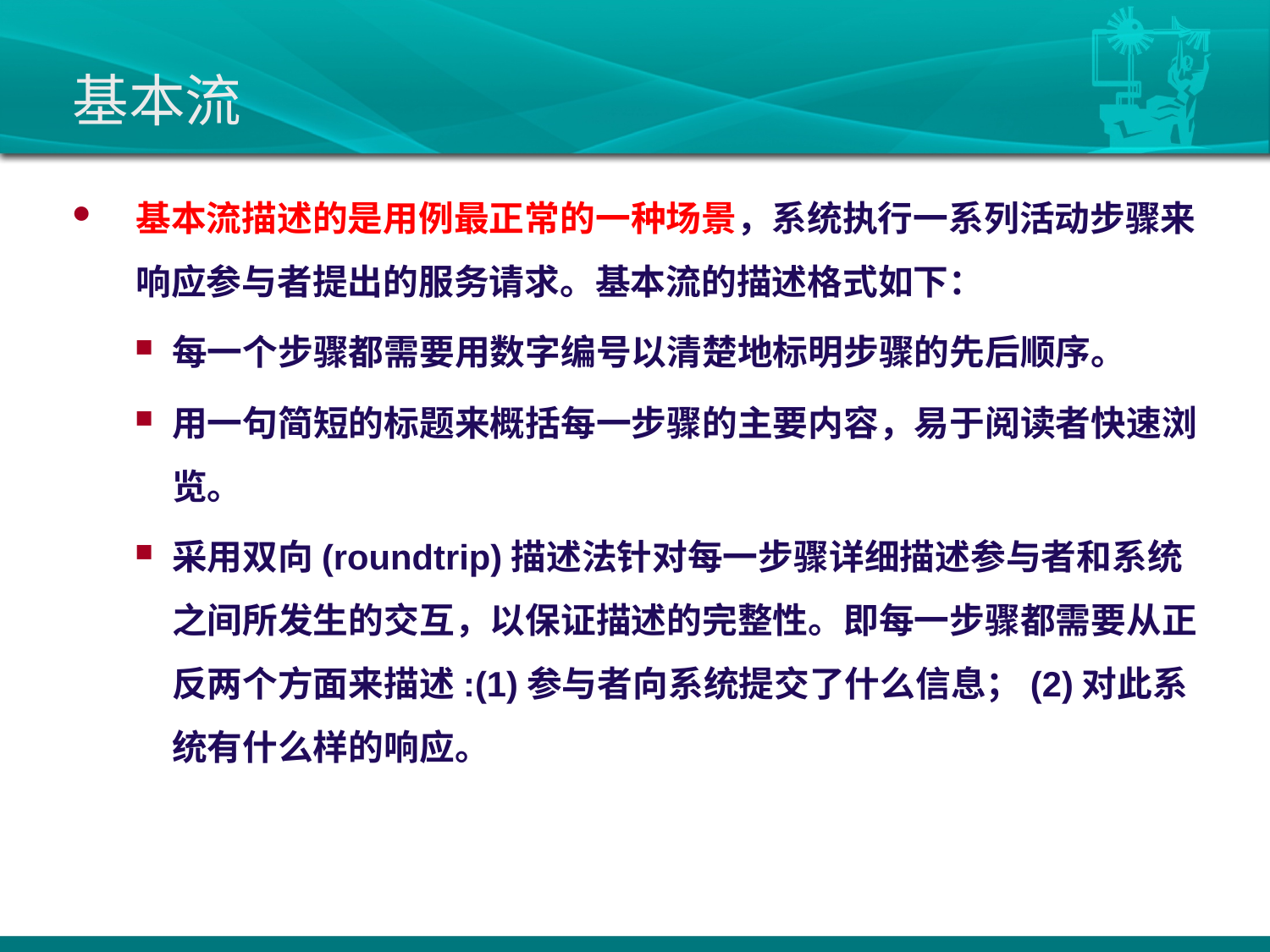

# 基本流
基本流描述的是用例最正常的一种场景，系统执行一系列活动步骤来响应参与者提出的服务请求。基本流的描述格式如下：
每一个步骤都需要用数字编号以清楚地标明步骤的先后顺序。
用一句简短的标题来概括每一步骤的主要内容，易于阅读者快速浏览。
采用双向(roundtrip)描述法针对每一步骤详细描述参与者和系统之间所发生的交互，以保证描述的完整性。即每一步骤都需要从正反两个方面来描述:(1)参与者向系统提交了什么信息；(2)对此系统有什么样的响应。